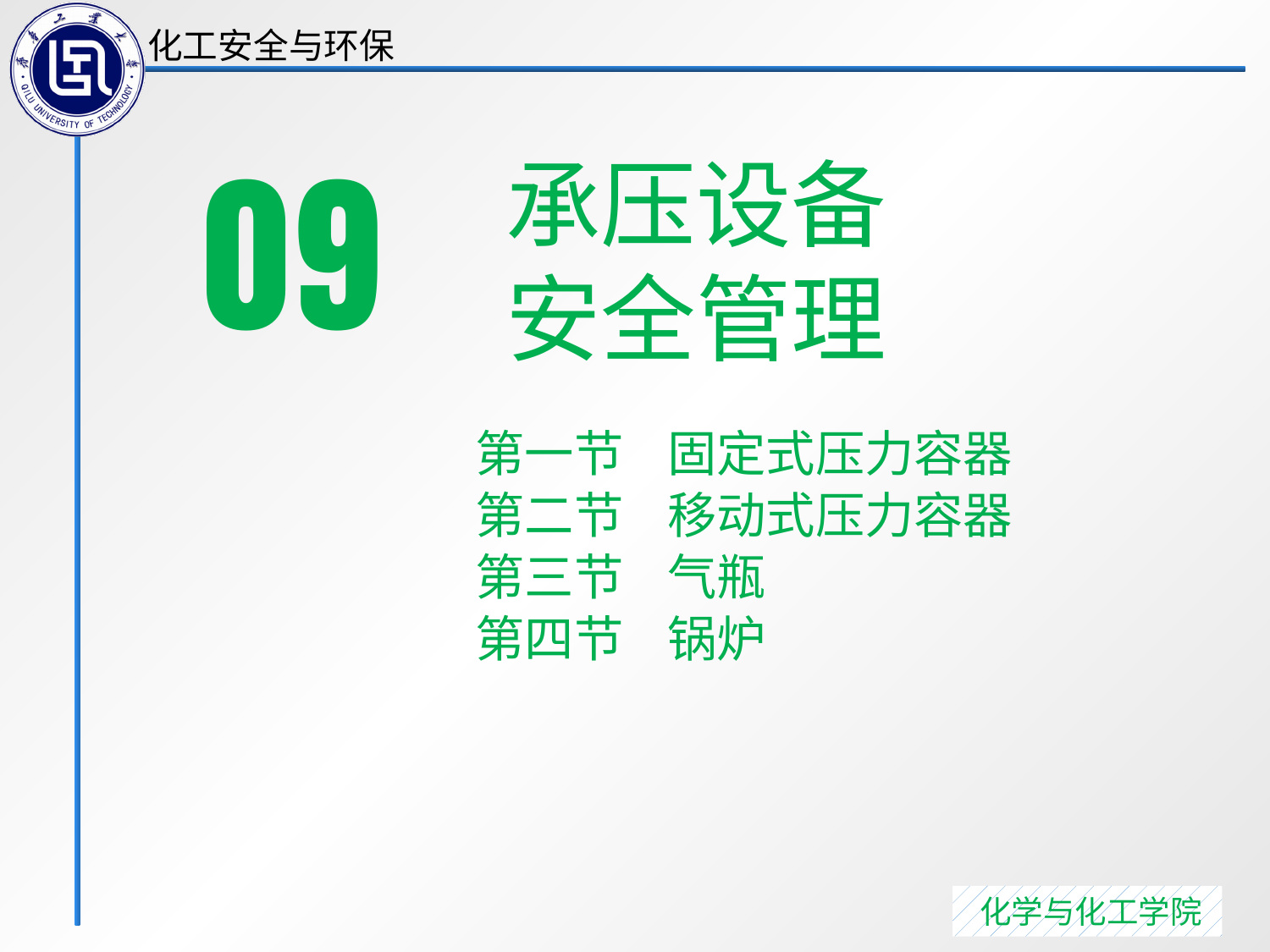

承压设备
   安全管理
09
   第一节    固定式压力容器
   第二节    移动式压力容器
   第三节    气瓶
   第四节    锅炉